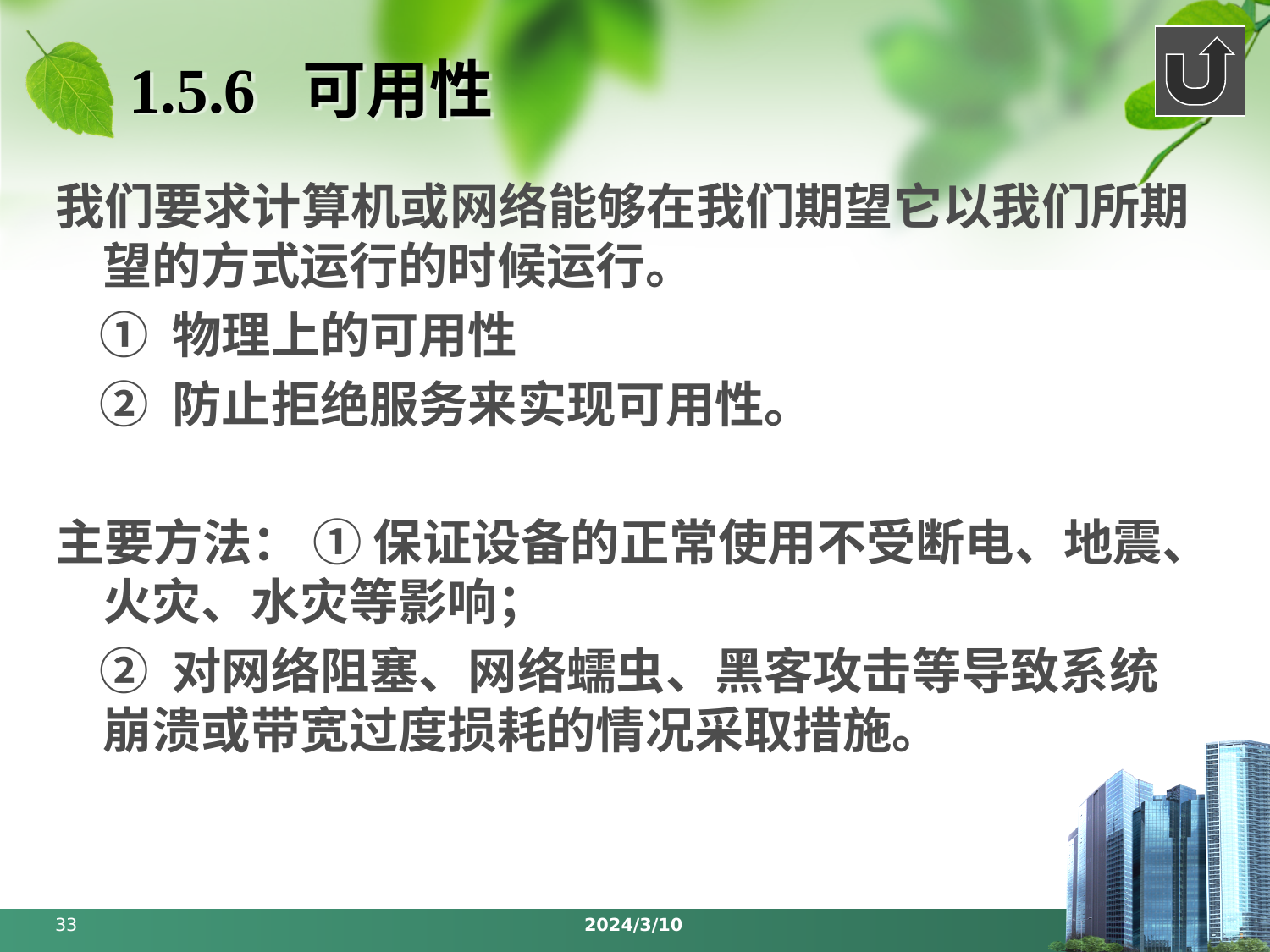

# 1.5.6  可用性
我们要求计算机或网络能够在我们期望它以我们所期望的方式运行的时候运行。
    ① 物理上的可用性
    ② 防止拒绝服务来实现可用性。

主要方法： ① 保证设备的正常使用不受断电、地震、火灾、水灾等影响；
    ② 对网络阻塞、网络蠕虫、黑客攻击等导致系统崩溃或带宽过度损耗的情况采取措施。
33
2024/3/10